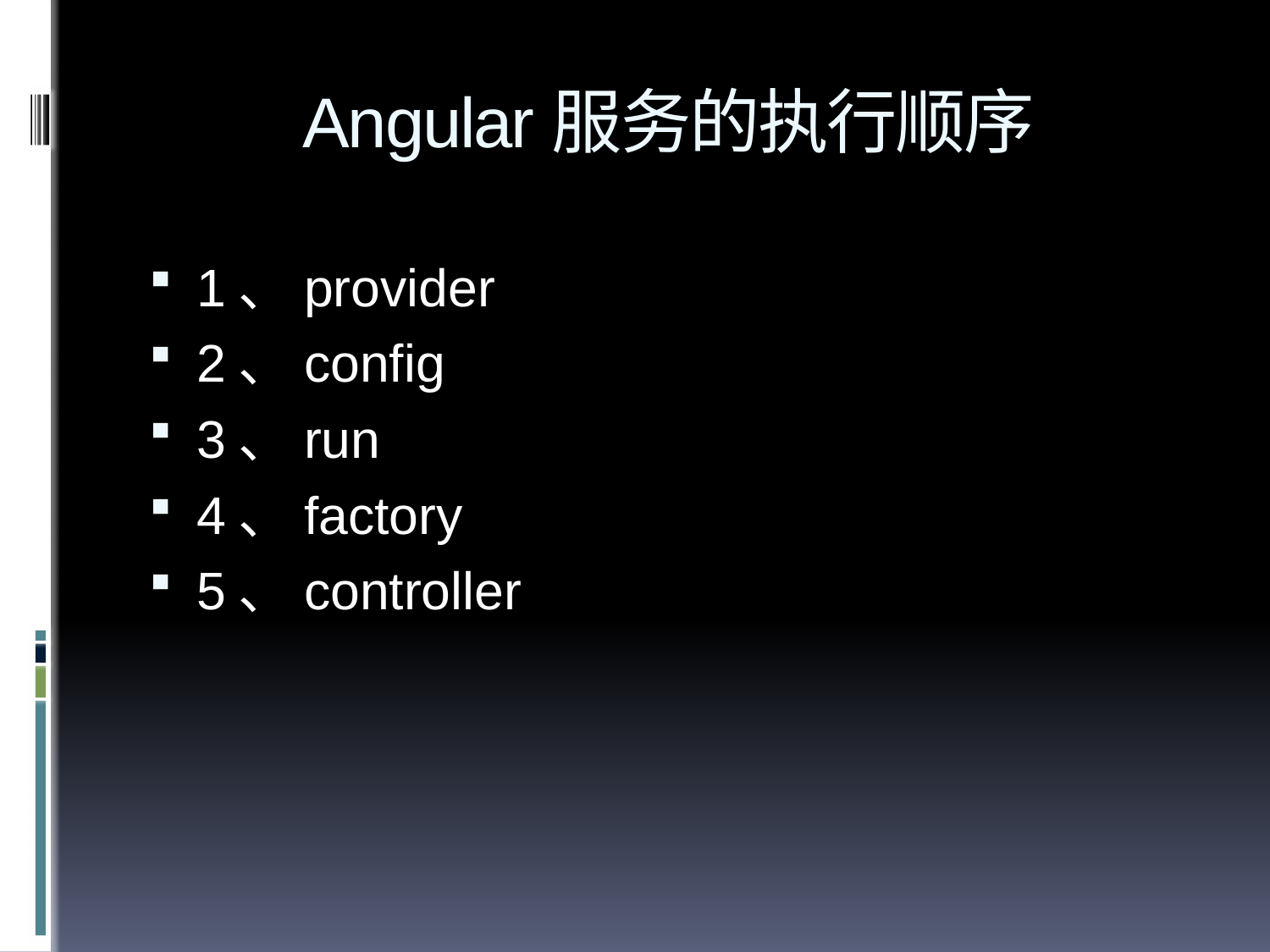

# Angular服务的执行顺序
1、provider
2、config
3、run
4、factory
5、controller